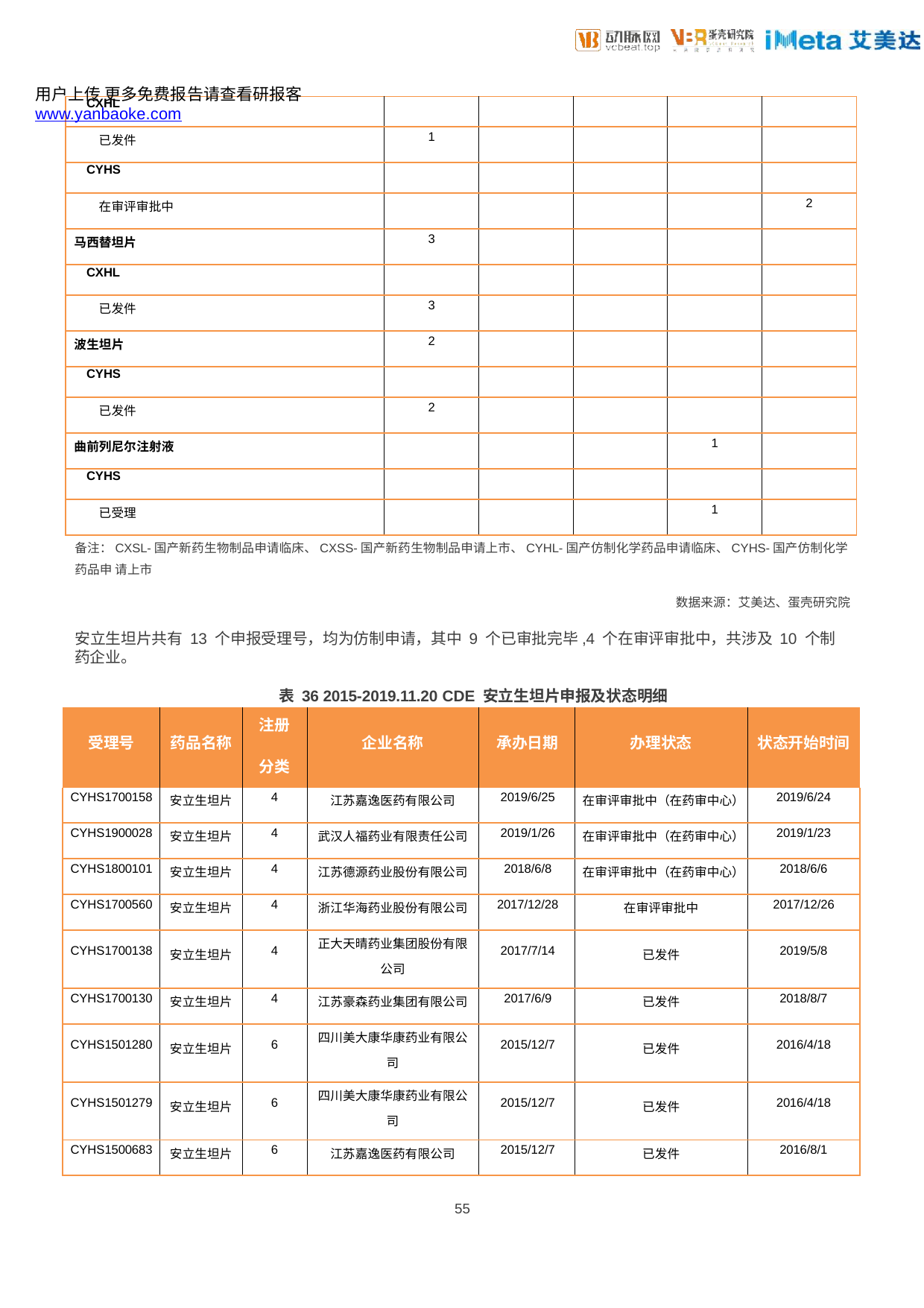

用户上传 更多免费报告请查看研报客 www.yanbaoke.com
| CXHL |  |  |  |  |  |
| --- | --- | --- | --- | --- | --- |
| 已发件 | 1 |  |  |  |  |
| CYHS |  |  |  |  |  |
| 在审评审批中 |  |  |  |  | 2 |
| 马西替坦片 | 3 |  |  |  |  |
| CXHL |  |  |  |  |  |
| 已发件 | 3 |  |  |  |  |
| 波生坦片 | 2 |  |  |  |  |
| CYHS |  |  |  |  |  |
| 已发件 | 2 |  |  |  |  |
| 曲前列尼尔注射液 |  |  |  | 1 |  |
| CYHS |  |  |  |  |  |
| 已受理 |  |  |  | 1 |  |
备注：CXSL-国产新药生物制品申请临床、CXSS-国产新药生物制品申请上市、CYHL-国产仿制化学药品申请临床、CYHS-国产仿制化学药品申 请上市

数据来源：艾美达、蛋壳研究院

安立生坦片共有 13 个申报受理号，均为仿制申请，其中 9 个已审批完毕,4 个在审评审批中，共涉及 10 个制药企业。

表 36 2015-2019.11.20 CDE 安立生坦片申报及状态明细
| 受理号 | 药品名称 | 注册 分类 | 企业名称 | 承办日期 | 办理状态 | 状态开始时间 |
| --- | --- | --- | --- | --- | --- | --- |
| CYHS1700158 | 安立生坦片 | 4 | 江苏嘉逸医药有限公司 | 2019/6/25 | 在审评审批中（在药审中心） | 2019/6/24 |
| CYHS1900028 | 安立生坦片 | 4 | 武汉人福药业有限责任公司 | 2019/1/26 | 在审评审批中（在药审中心） | 2019/1/23 |
| CYHS1800101 | 安立生坦片 | 4 | 江苏德源药业股份有限公司 | 2018/6/8 | 在审评审批中（在药审中心） | 2018/6/6 |
| CYHS1700560 | 安立生坦片 | 4 | 浙江华海药业股份有限公司 | 2017/12/28 | 在审评审批中 | 2017/12/26 |
| CYHS1700138 | 安立生坦片 | 4 | 正大天晴药业集团股份有限 公司 | 2017/7/14 | 已发件 | 2019/5/8 |
| CYHS1700130 | 安立生坦片 | 4 | 江苏豪森药业集团有限公司 | 2017/6/9 | 已发件 | 2018/8/7 |
| CYHS1501280 | 安立生坦片 | 6 | 四川美大康华康药业有限公 司 | 2015/12/7 | 已发件 | 2016/4/18 |
| CYHS1501279 | 安立生坦片 | 6 | 四川美大康华康药业有限公 司 | 2015/12/7 | 已发件 | 2016/4/18 |
| CYHS1500683 | 安立生坦片 | 6 | 江苏嘉逸医药有限公司 | 2015/12/7 | 已发件 | 2016/8/1 |
55